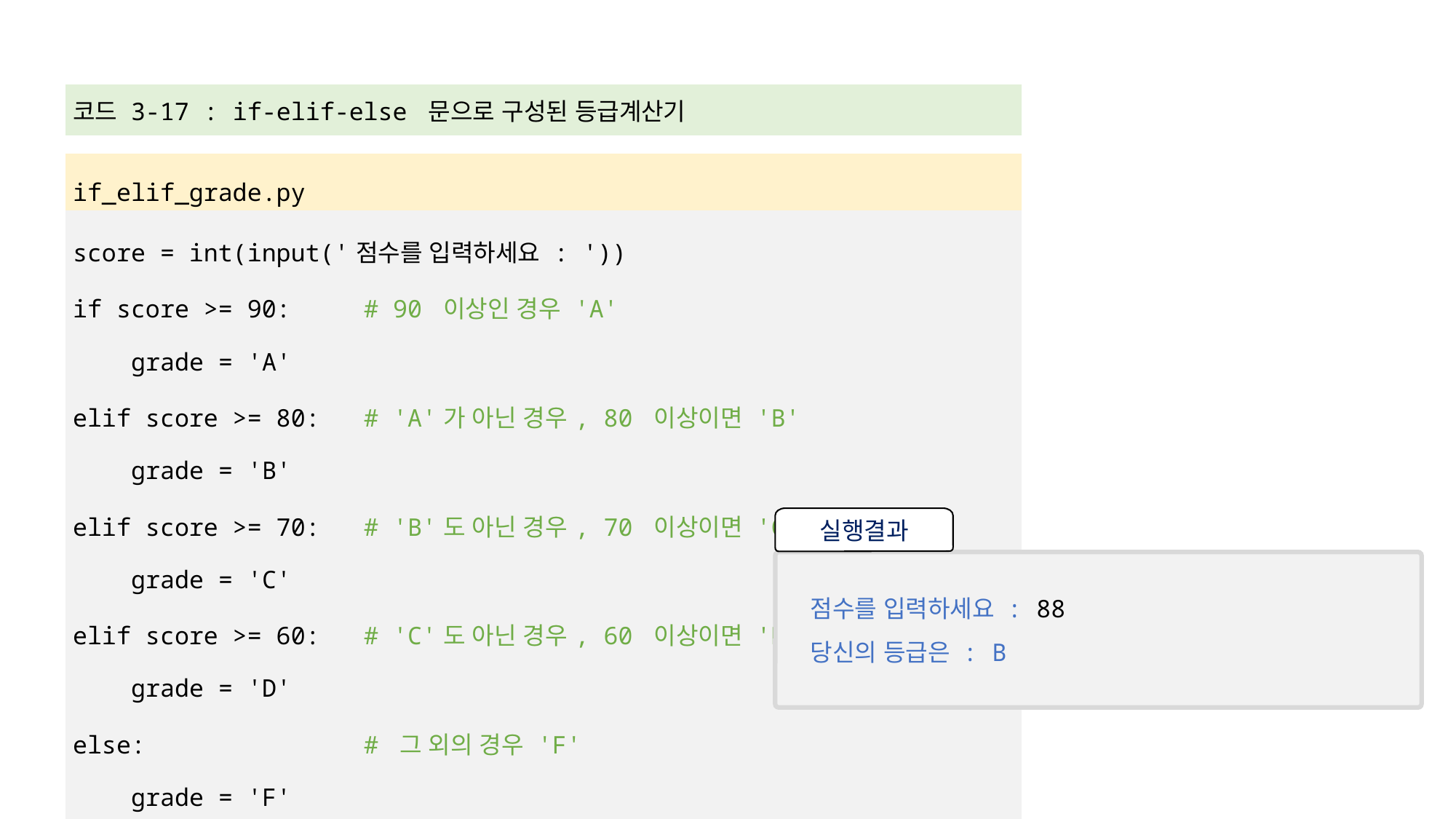

| 코드 3-17 : if-elif-else 문으로 구성된 등급계산기 |
| --- |
|  |
| if\_elif\_grade.py |
| score = int(input('점수를 입력하세요 : ')) if score >= 90: # 90 이상인 경우 'A' grade = 'A' elif score >= 80: # 'A'가 아닌 경우, 80 이상이면 'B' grade = 'B' elif score >= 70: # 'B'도 아닌 경우, 70 이상이면 'C' grade = 'C' elif score >= 60: # 'C'도 아닌 경우, 60 이상이면 'D' grade = 'D' else: # 그 외의 경우 'F' grade = 'F' print('당신의 등급은 :', grade) |
실행결과

점수를 입력하세요 : 88
당신의 등급은 : B